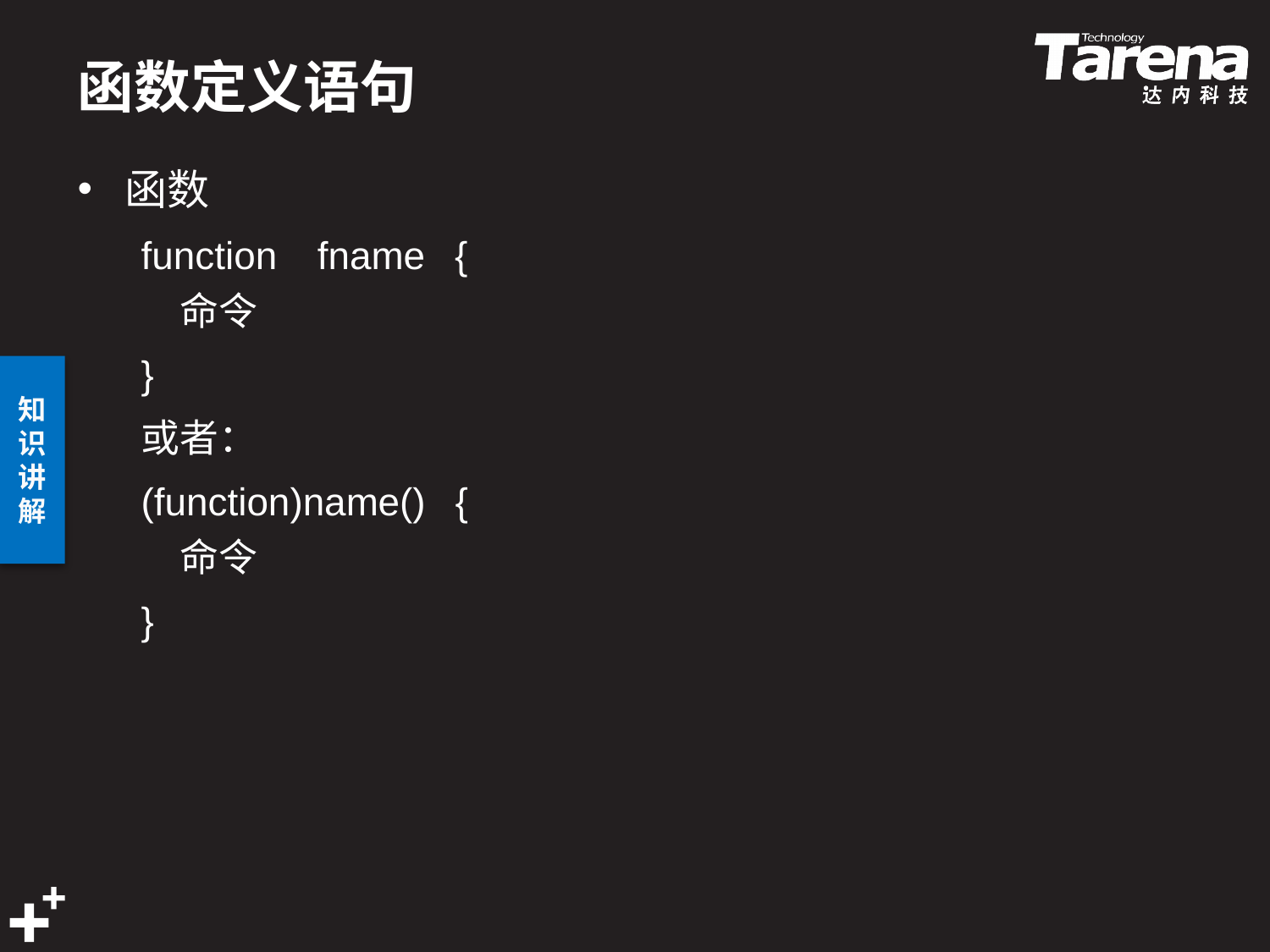

# 函数定义语句
函数
function  fname {    
 命令 
} 
或者：
(function)name() {    
 命令 
} 